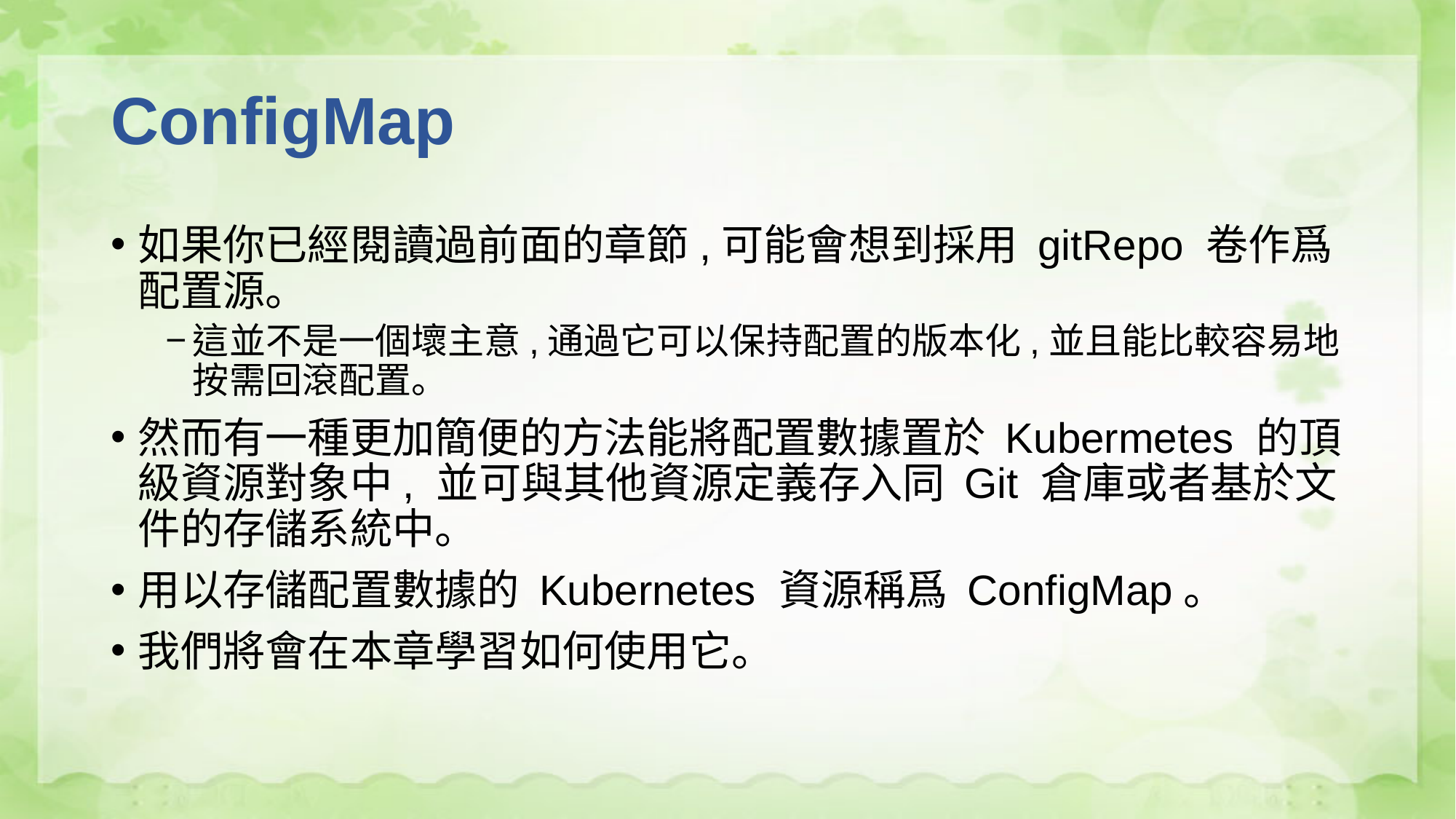

# ConfigMap
如果你已經閱讀過前面的章節,可能會想到採用 gitRepo 卷作爲配置源。
這並不是一個壞主意,通過它可以保持配置的版本化,並且能比較容易地按需回滾配置。
然而有一種更加簡便的方法能將配置數據置於 Kubermetes 的頂級資源對象中, 並可與其他資源定義存入同 Git 倉庫或者基於文件的存儲系統中。
用以存儲配置數據的 Kubernetes 資源稱爲 ConfigMap。
我們將會在本章學習如何使用它。